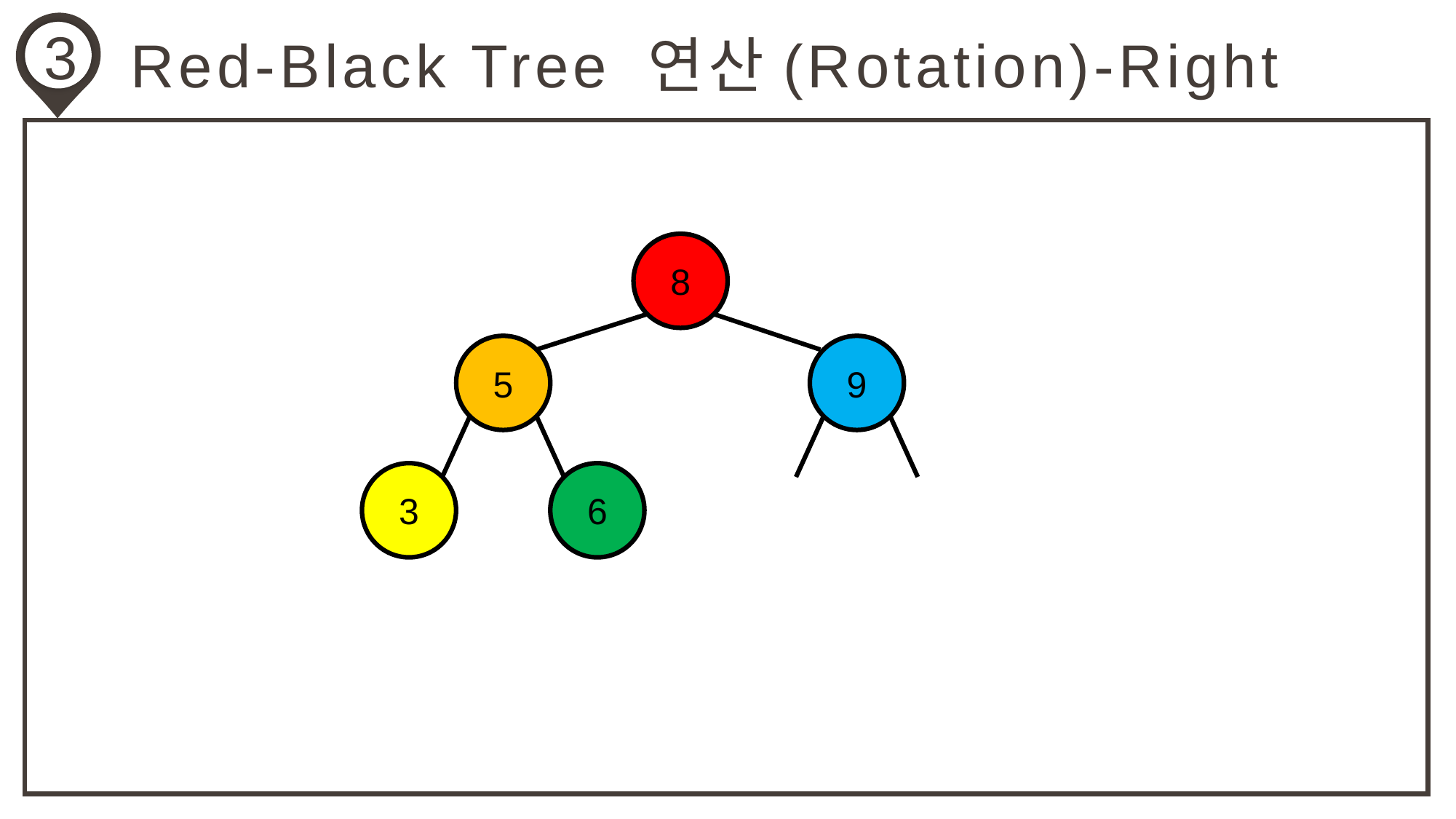

3
Red-Black Tree 연산(Rotation)-Right
8
9
5
6
3